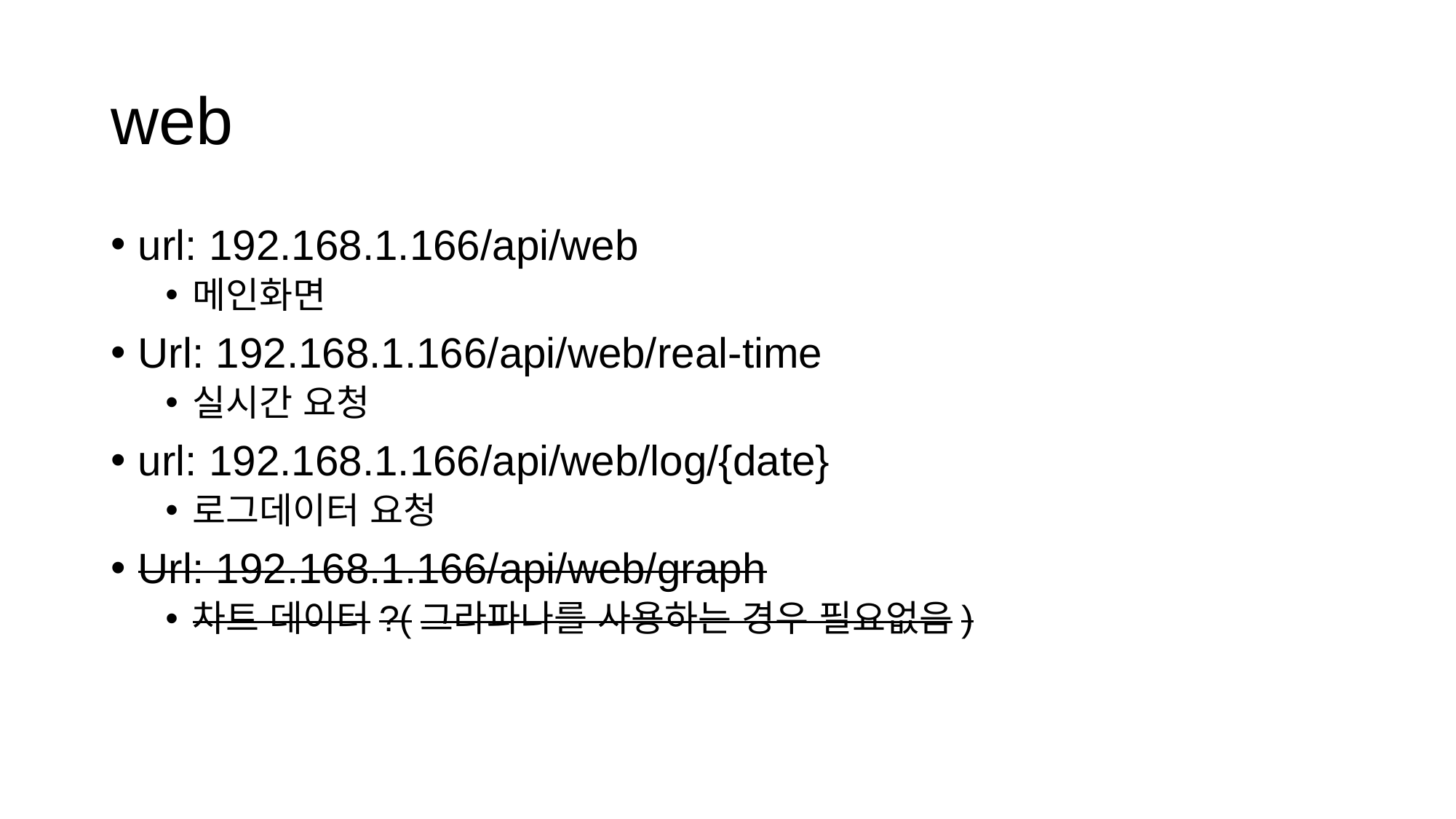

# web
url: 192.168.1.166/api/web
메인화면
Url: 192.168.1.166/api/web/real-time
실시간 요청
url: 192.168.1.166/api/web/log/{date}
로그데이터 요청
Url: 192.168.1.166/api/web/graph
차트 데이터?(그라파나를 사용하는 경우 필요없음)